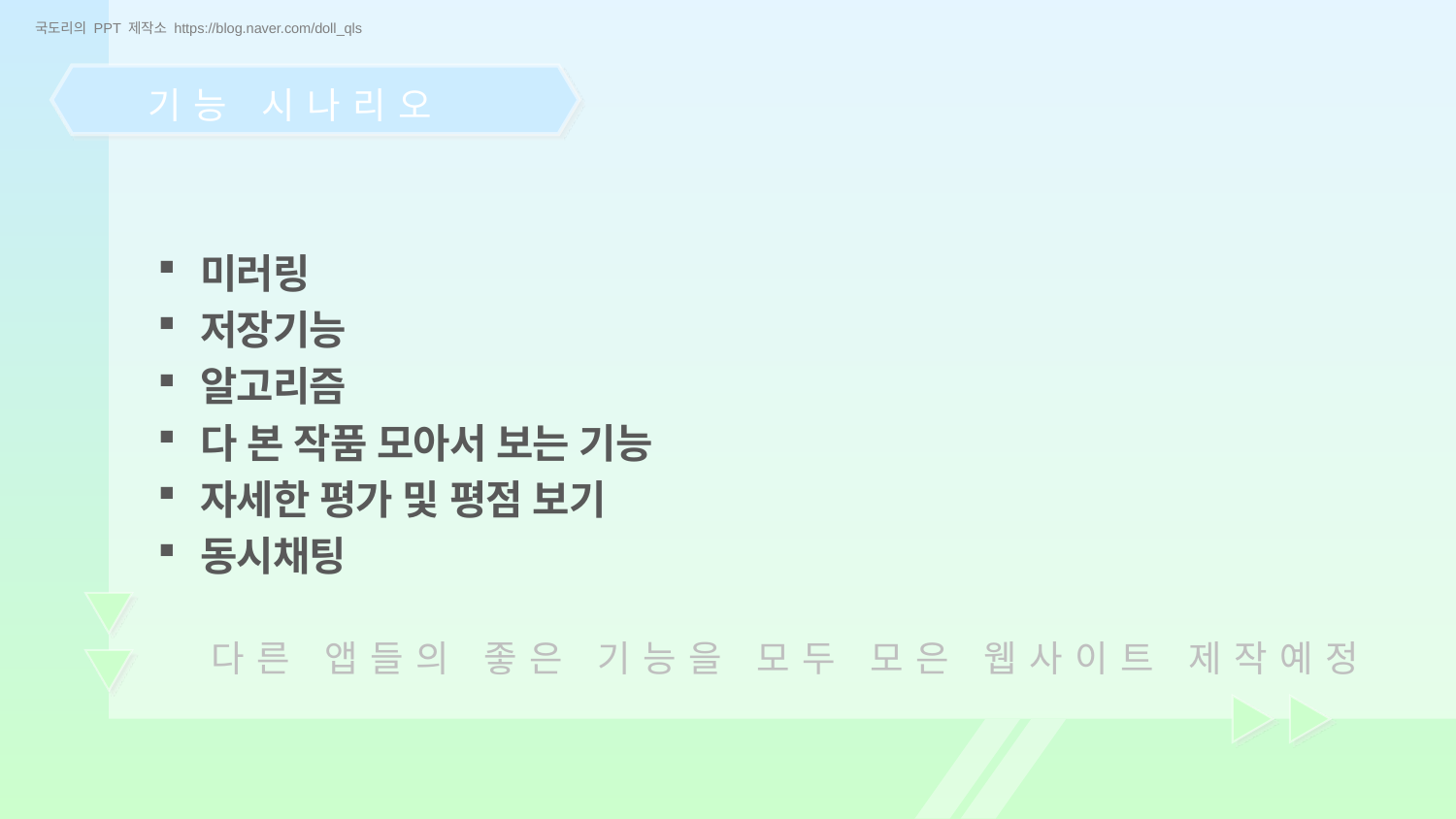

국도리의 PPT 제작소 https://blog.naver.com/doll_qls
기능 시나리오
미러링
저장기능
알고리즘
다 본 작품 모아서 보는 기능
자세한 평가 및 평점 보기
동시채팅
다른 앱들의 좋은 기능을 모두 모은 웹사이트 제작예정